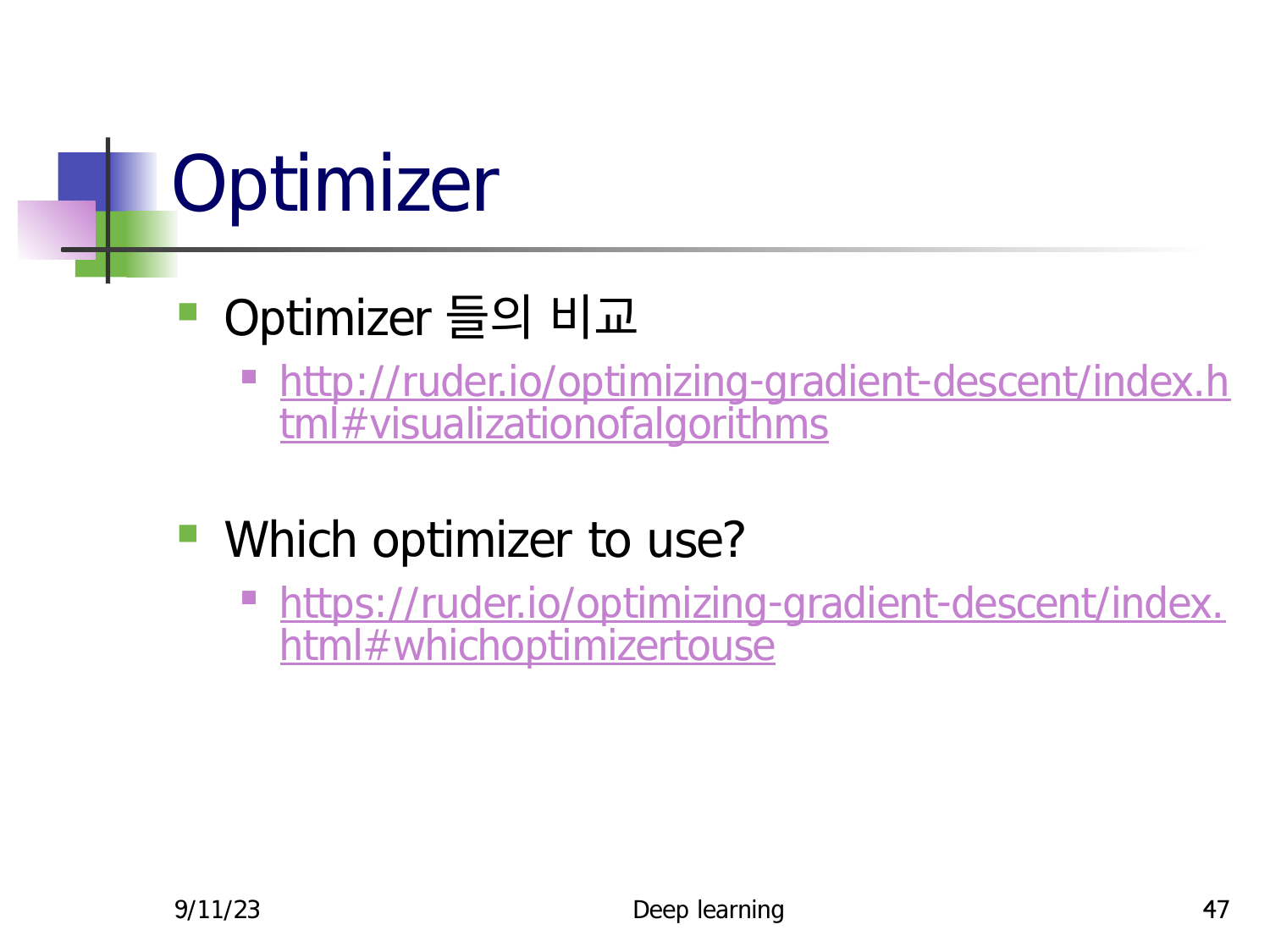

# Optimizer
Optimizer들의 비교
http://ruder.io/optimizing-gradient-descent/index.html#visualizationofalgorithms
Which optimizer to use?
https://ruder.io/optimizing-gradient-descent/index.html#whichoptimizertouse

9/11/23
Deep learning
47